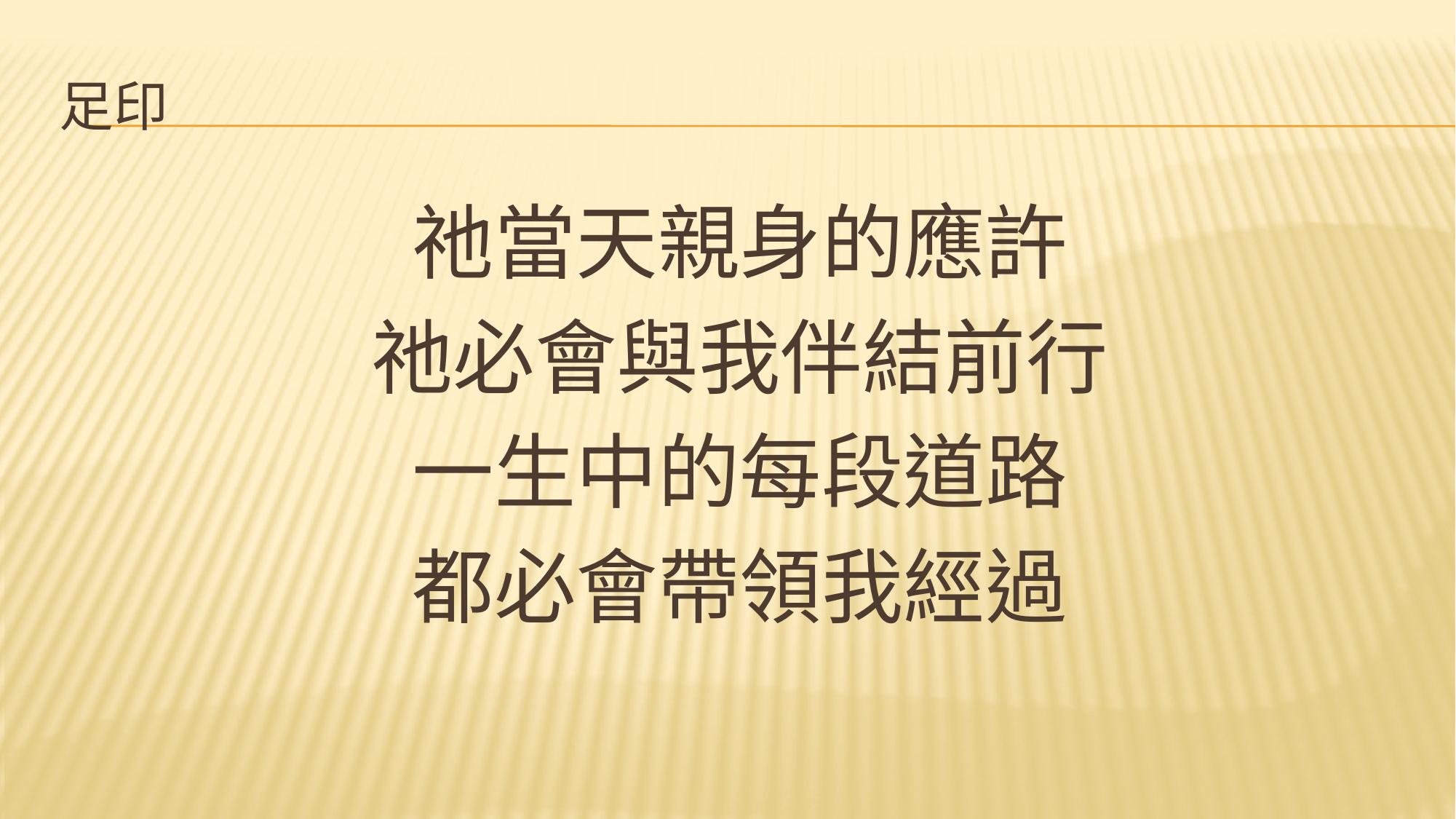

# 足印
祂當天親身的應許
祂必會與我伴結前行
一生中的每段道路
都必會帶領我經過